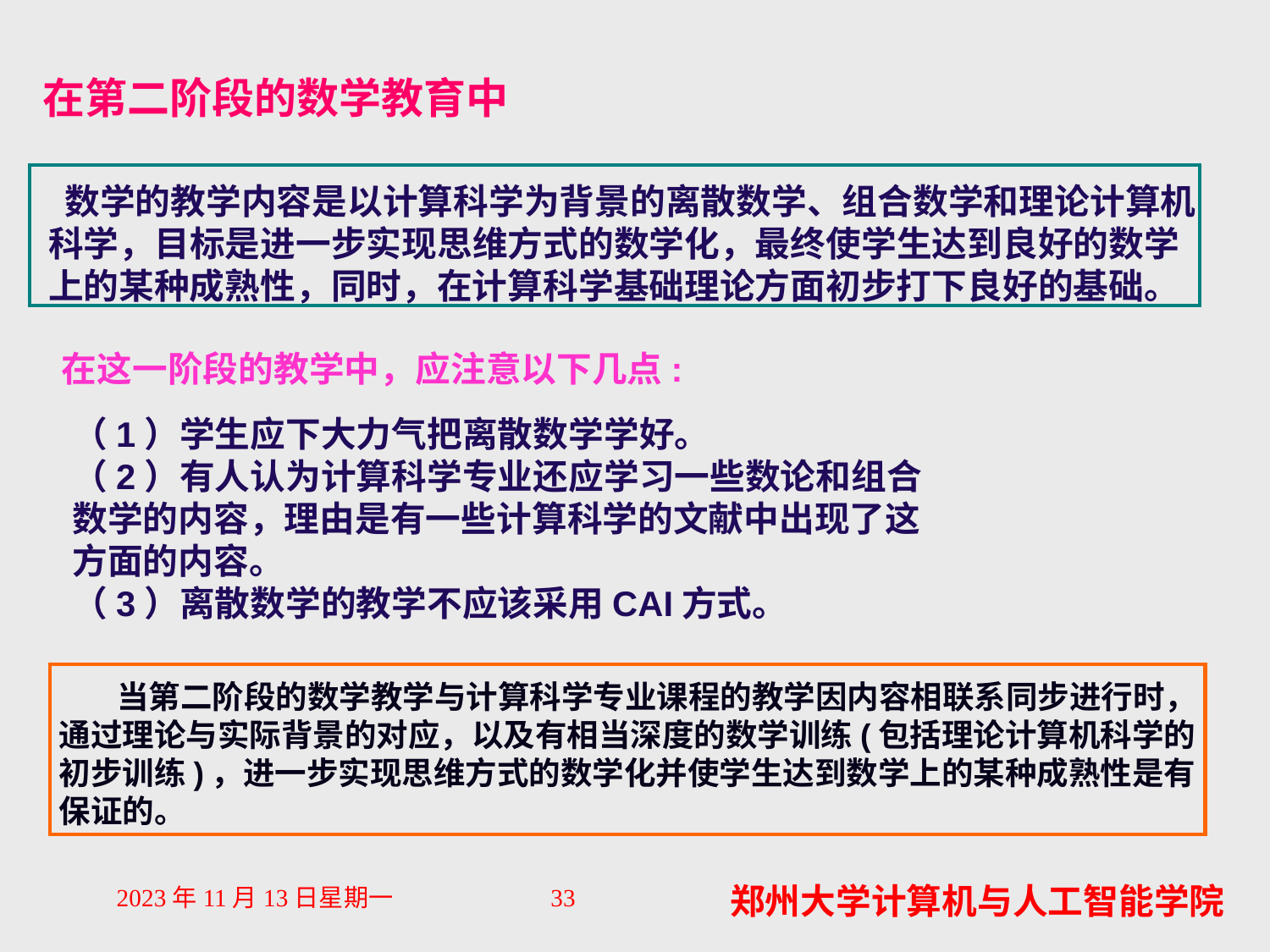

在第二阶段的数学教育中

 数学的教学内容是以计算科学为背景的离散数学、组合数学和理论计算机科学，目标是进一步实现思维方式的数学化，最终使学生达到良好的数学上的某种成熟性，同时，在计算科学基础理论方面初步打下良好的基础。
在这一阶段的教学中，应注意以下几点:
（1）学生应下大力气把离散数学学好。
（2）有人认为计算科学专业还应学习一些数论和组合数学的内容，理由是有一些计算科学的文献中出现了这方面的内容。
（3）离散数学的教学不应该采用CAI方式。

       当第二阶段的数学教学与计算科学专业课程的教学因内容相联系同步进行时，通过理论与实际背景的对应，以及有相当深度的数学训练(包括理论计算机科学的初步训练)，进一步实现思维方式的数学化并使学生达到数学上的某种成熟性是有保证的。